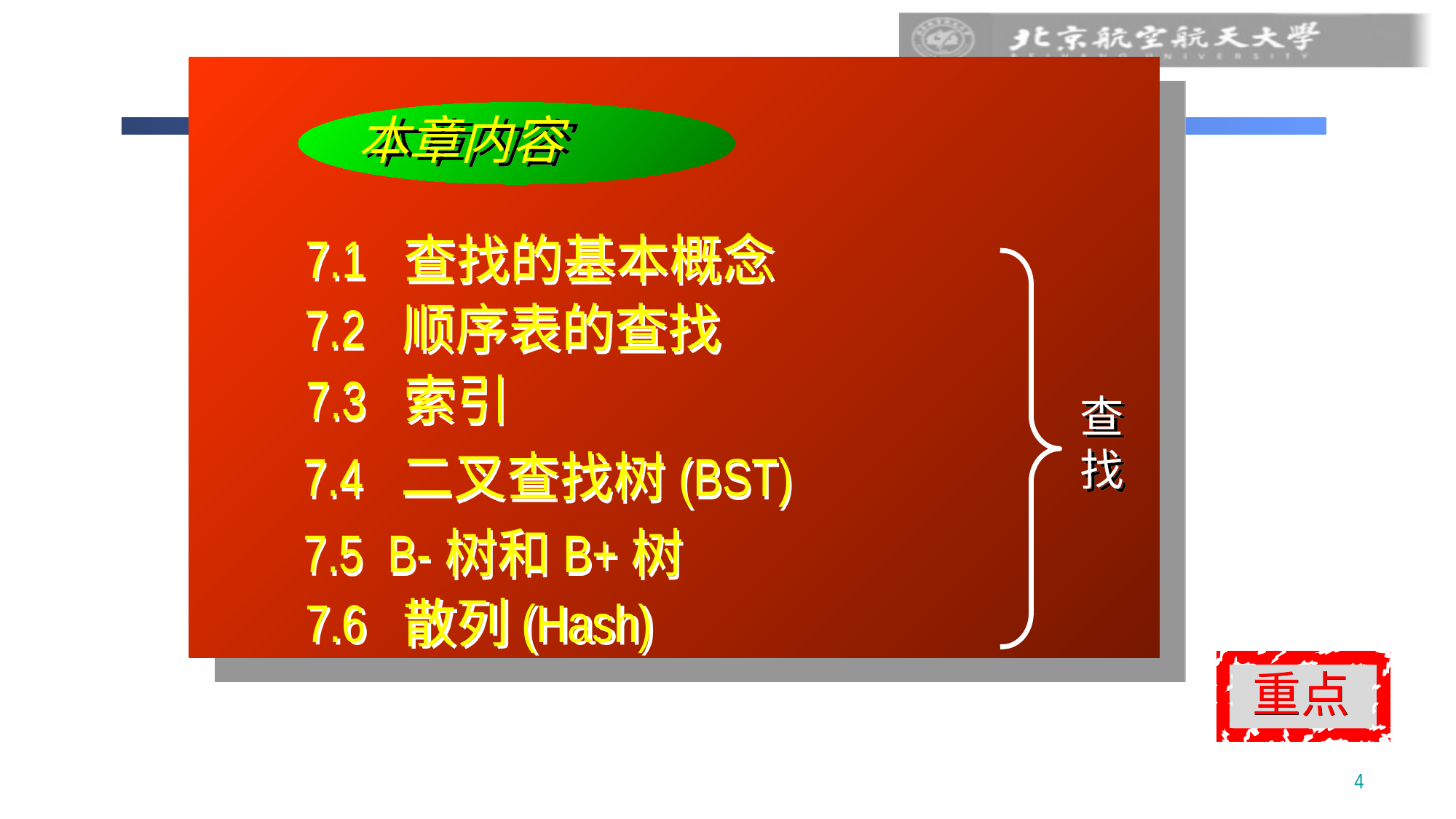

本章内容
7.1  查找的基本概念

查
找
7.2  顺序表的查找
7.3  索引
7.4  二叉查找树(BST)
7.5  B-树和B+树
7.6  散列(Hash)

重点

4